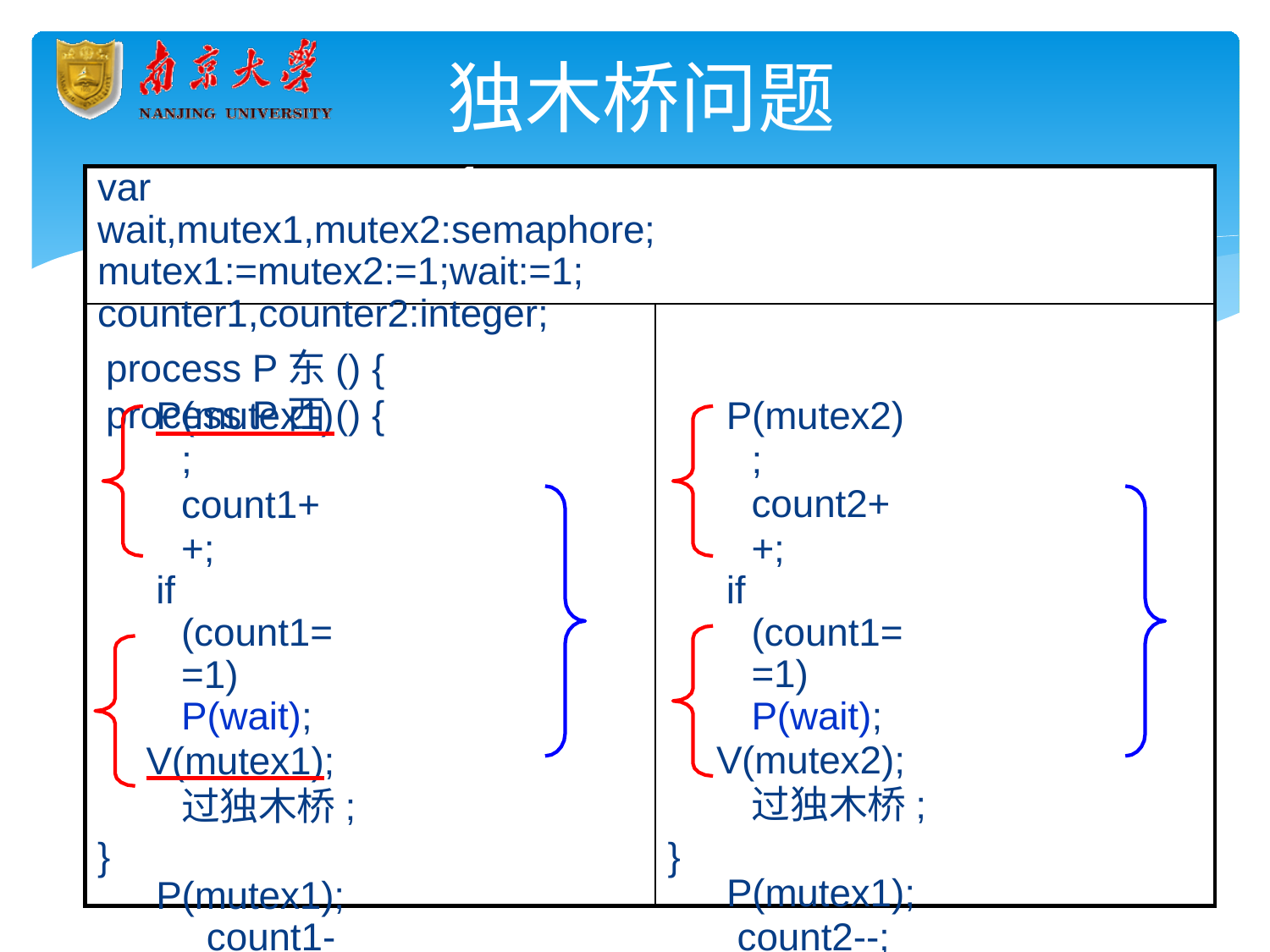

# 独木桥问题1
var wait,mutex1,mutex2:semaphore;  mutex1:=mutex2:=1;wait:=1;  counter1,counter2:integer;
process P东() {	process P西() {

P(mutex1);  count1++;
if (count1==1) P(wait);
V(mutex1);
过独木桥;  P(mutex1);
count1--;
if (count1=0) V(wait);  V(mutex1);
P(mutex2);  count2++;
if (count1==1) P(wait);
V(mutex2);
过独木桥;  P(mutex1);  count2--;
if (count1==0) V(wait);  V(mutex2);

}
}